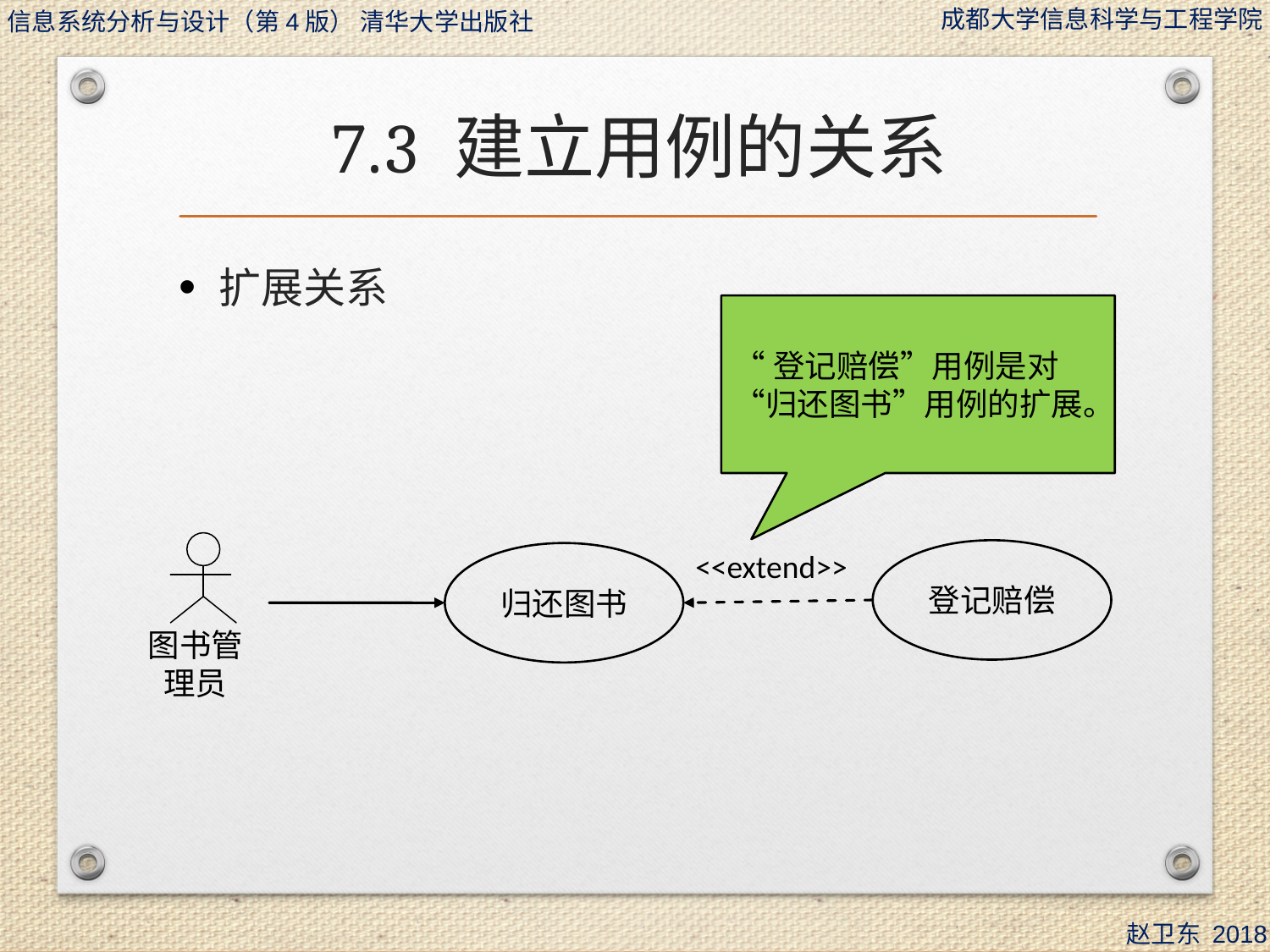

# 7.3 建立用例的关系
扩展关系
“登记赔偿”用例是对“归还图书”用例的扩展。

图书管理员
<<extend>>
登记赔偿
归还图书